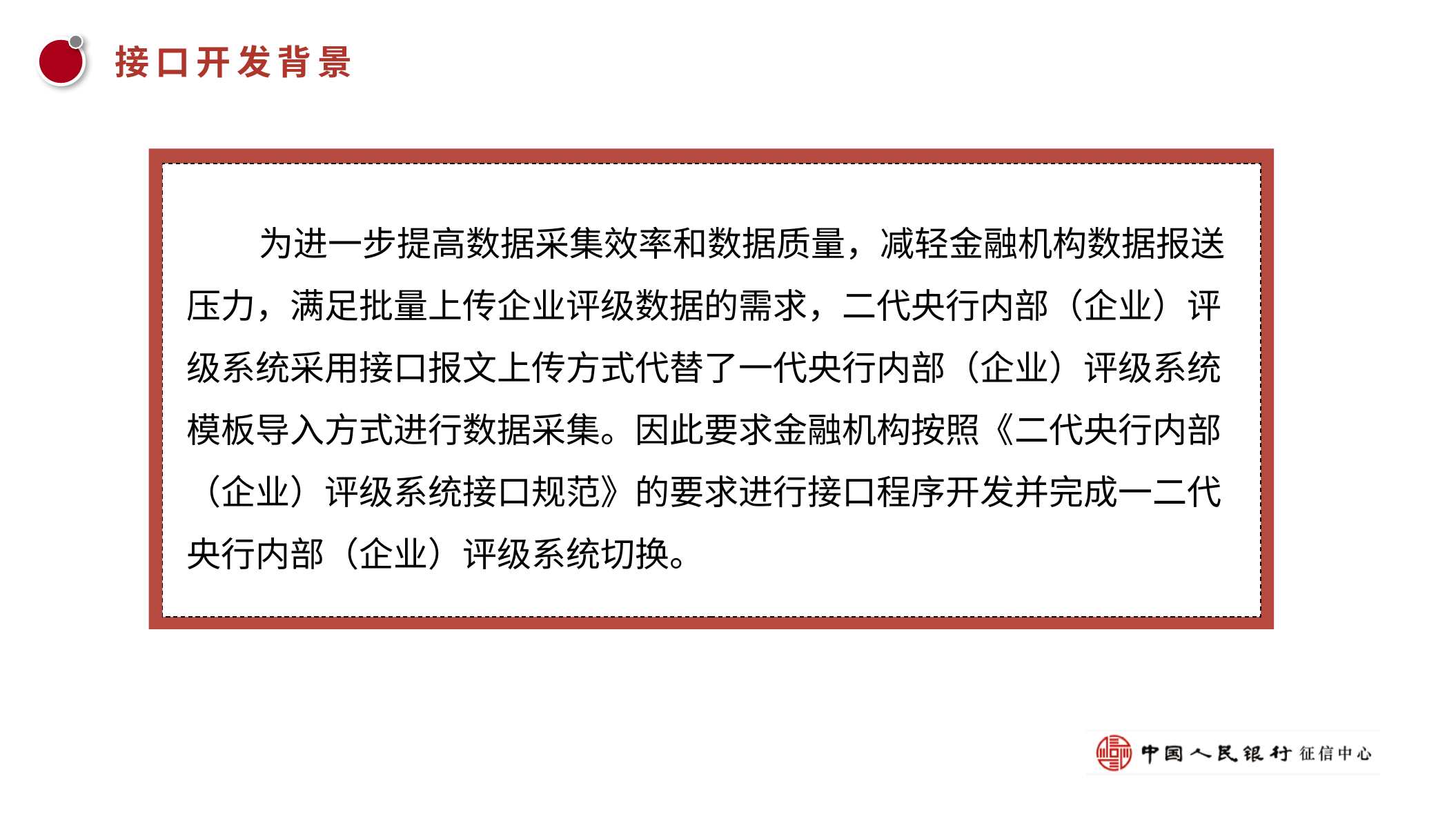

接口开发背景

  为进一步提高数据采集效率和数据质量，减轻金融机构数据报送压力，满足批量上传企业评级数据的需求，二代央行内部（企业）评级系统采用接口报文上传方式代替了一代央行内部（企业）评级系统模板导入方式进行数据采集。因此要求金融机构按照《二代央行内部（企业）评级系统接口规范》的要求进行接口程序开发并完成一二代央行内部（企业）评级系统切换。